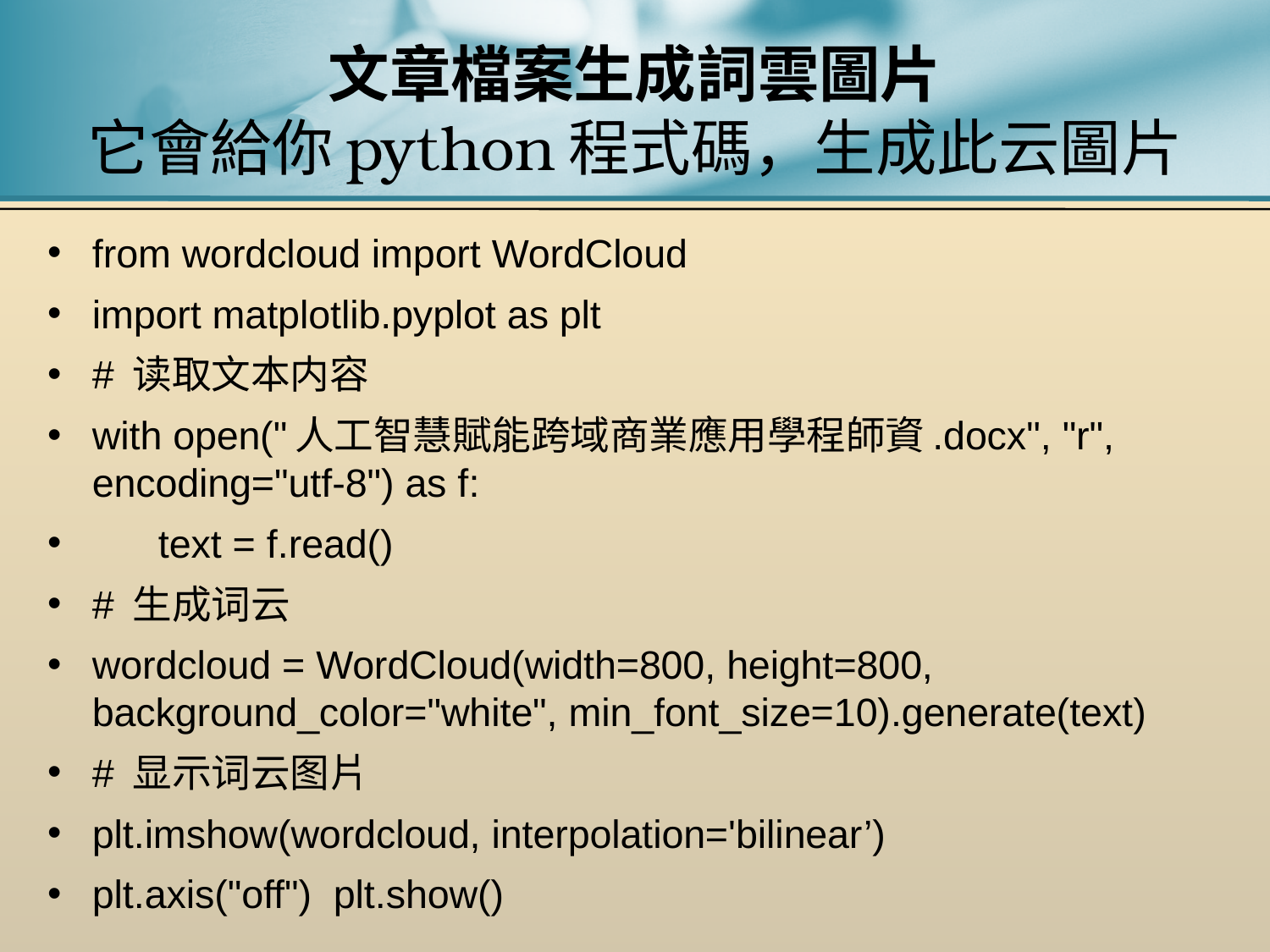

# 文章檔案生成詞雲圖片 它會給你python程式碼，生成此云圖片
from wordcloud import WordCloud
import matplotlib.pyplot as plt
# 读取文本内容
with open("人工智慧賦能跨域商業應用學程師資.docx", "r", encoding="utf-8") as f:
      text = f.read()
# 生成词云
wordcloud = WordCloud(width=800, height=800, background_color="white", min_font_size=10).generate(text)
# 显示词云图片
plt.imshow(wordcloud, interpolation='bilinear’)
plt.axis("off")  plt.show()